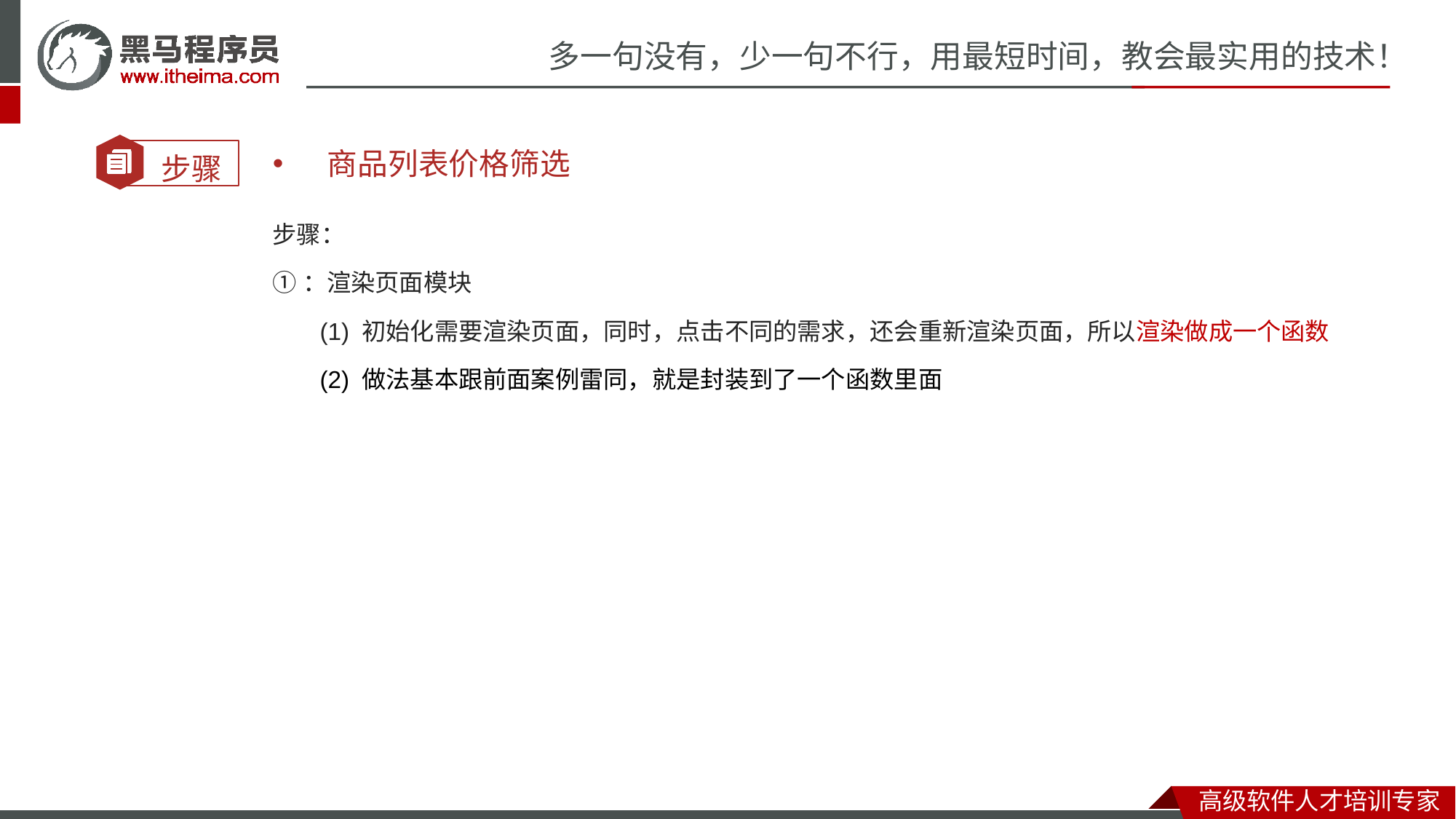

商品列表价格筛选
步骤：
①：渲染页面模块
       (1) 初始化需要渲染页面，同时，点击不同的需求，还会重新渲染页面，所以渲染做成一个函数
       (2) 做法基本跟前面案例雷同，就是封装到了一个函数里面